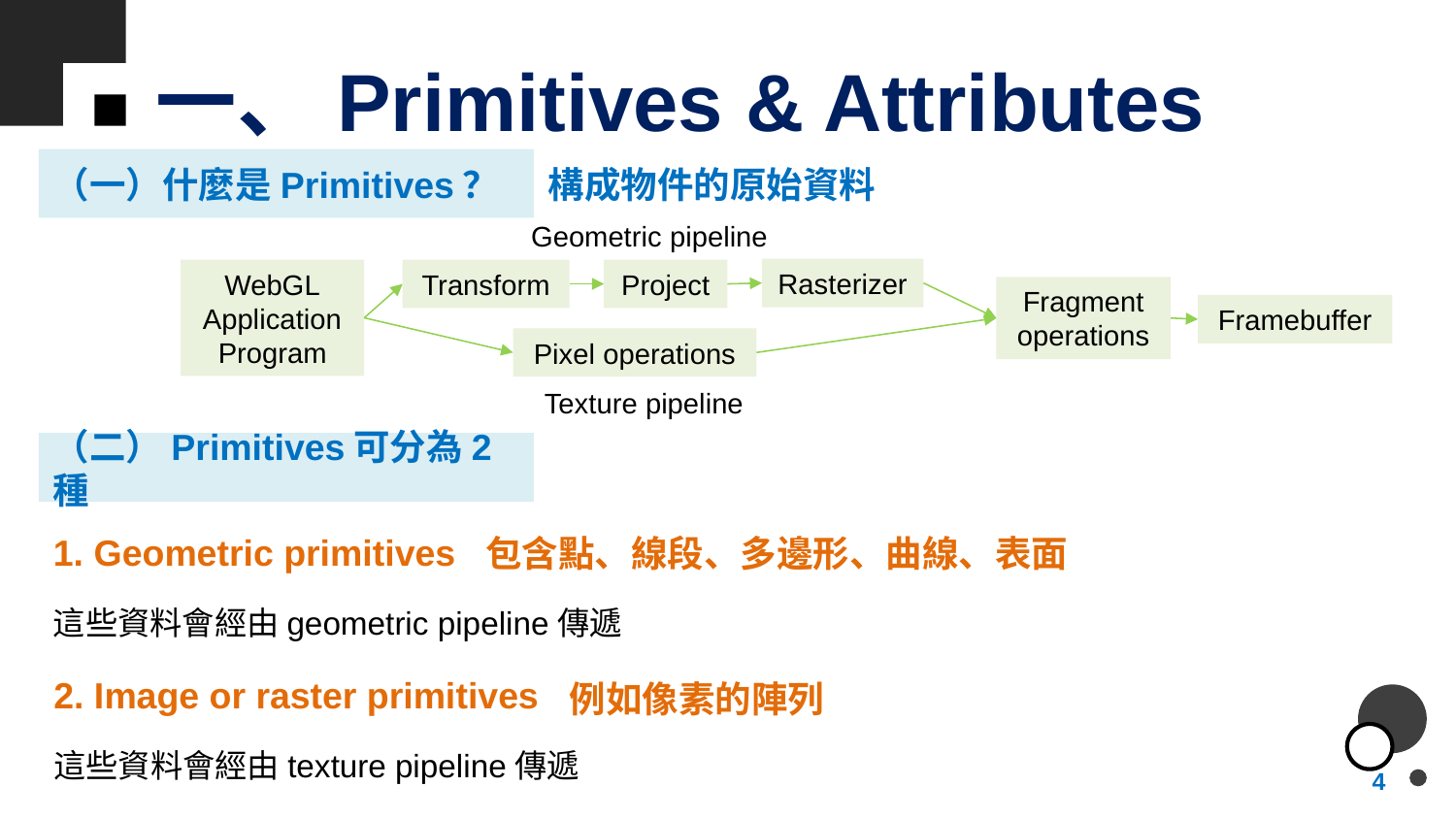

# 一、Primitives & Attributes
（一）什麼是Primitives？
構成物件的原始資料
Geometric pipeline
Rasterizer
WebGL
Application
Program
Transform
Project
Fragment
operations
Framebuffer
Pixel operations
Texture pipeline
（二）Primitives可分為2種
包含點、線段、多邊形、曲線、表面
1. Geometric primitives
這些資料會經由geometric pipeline傳遞
2. Image or raster primitives
例如像素的陣列

這些資料會經由texture pipeline傳遞
4